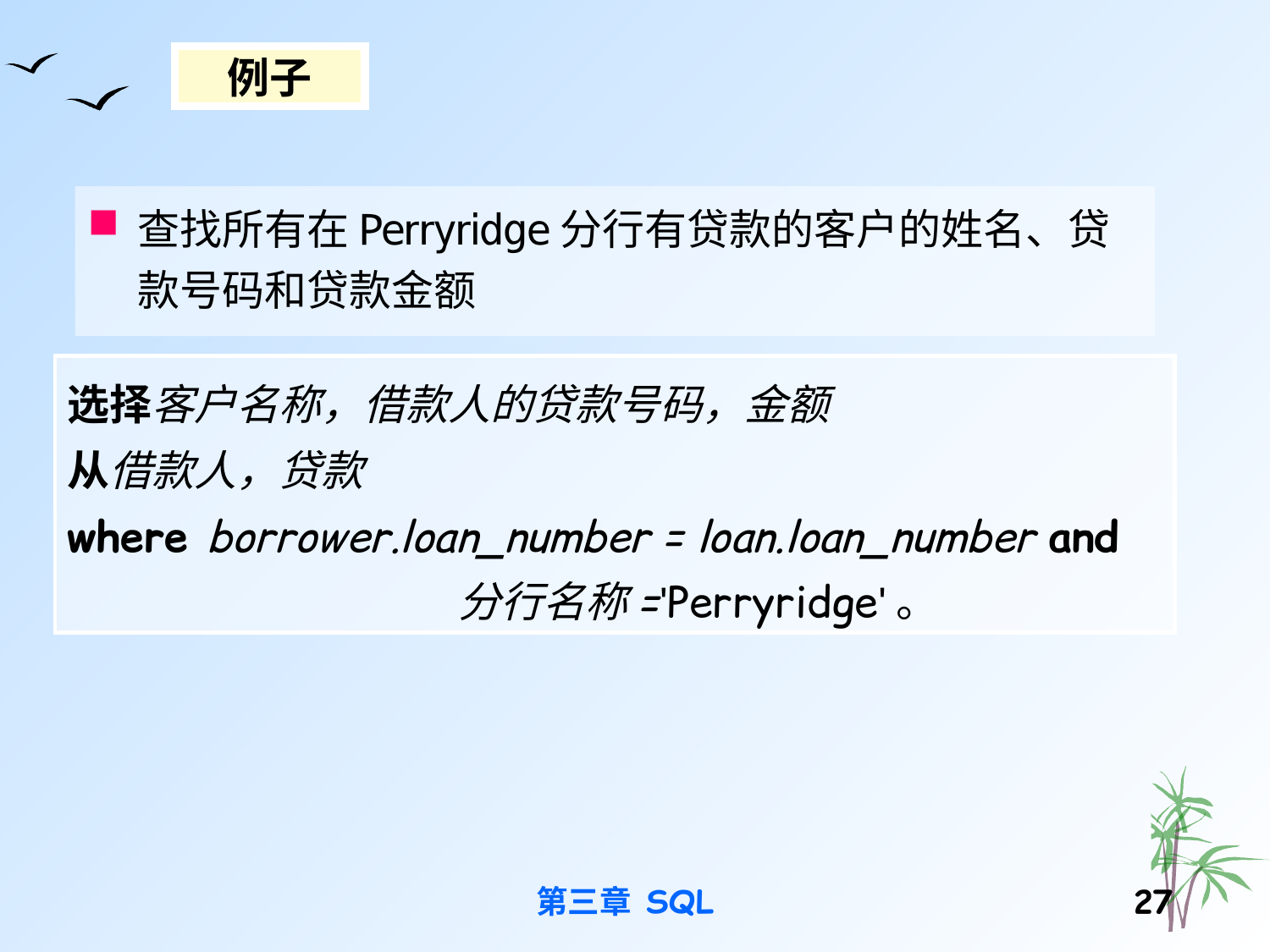

例子
查找所有在Perryridge分行有贷款的客户的姓名、贷款号码和贷款金额
选择客户名称，借款人的贷款号码，金额
从借款人，贷款
where borrower.loan_number = loan.loan_number and
                              分行名称='Perryridge'。
第三章 SQL
27